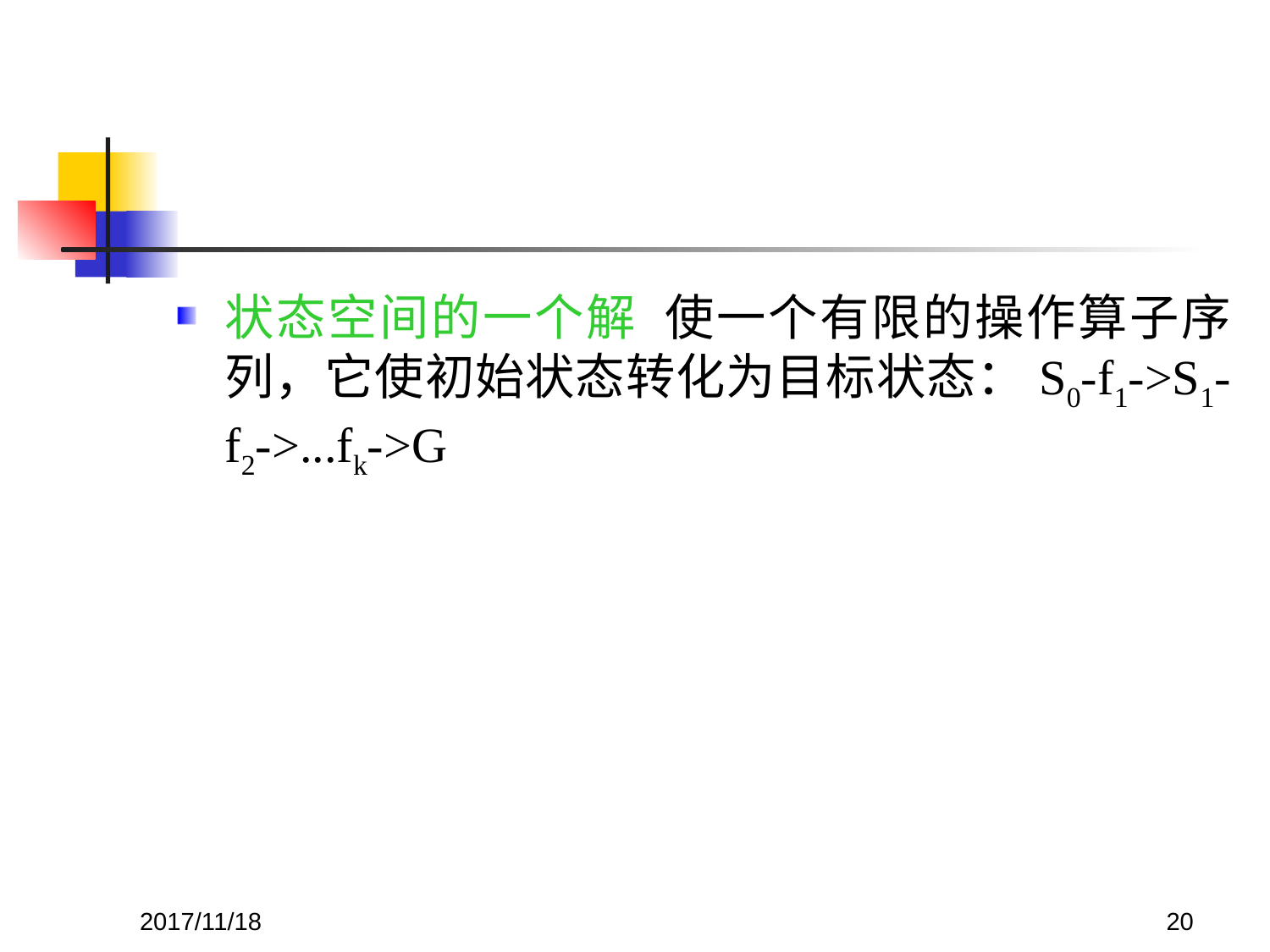

#
状态空间的一个解  使一个有限的操作算子序列，它使初始状态转化为目标状态：S0-f1->S1-f2->...fk->G
2017/11/18
20